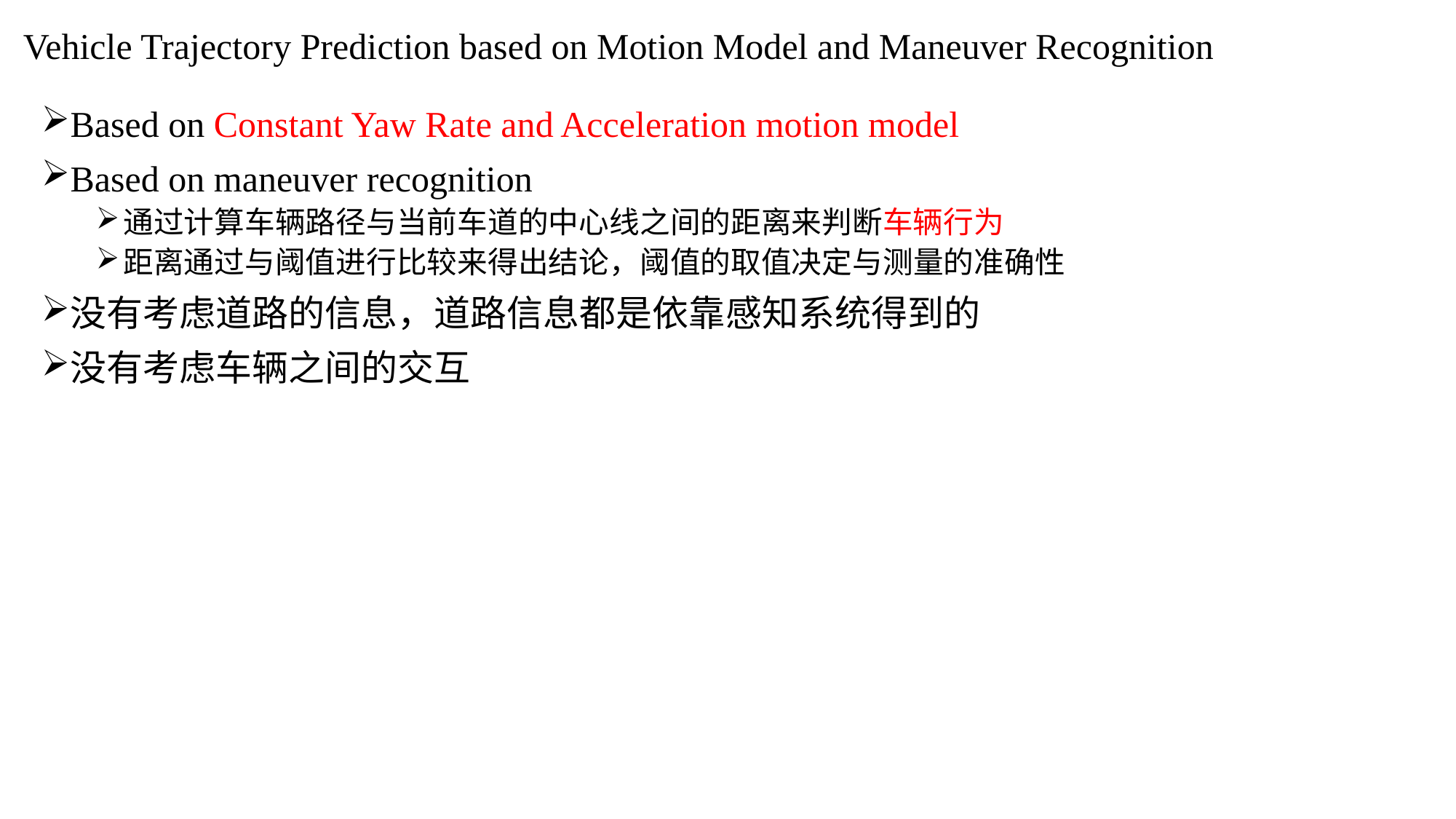

# Vehicle Trajectory Prediction based on Motion Model and Maneuver Recognition
Based on Constant Yaw Rate and Acceleration motion model
Based on maneuver recognition
通过计算车辆路径与当前车道的中心线之间的距离来判断车辆行为
距离通过与阈值进行比较来得出结论，阈值的取值决定与测量的准确性
没有考虑道路的信息，道路信息都是依靠感知系统得到的
没有考虑车辆之间的交互